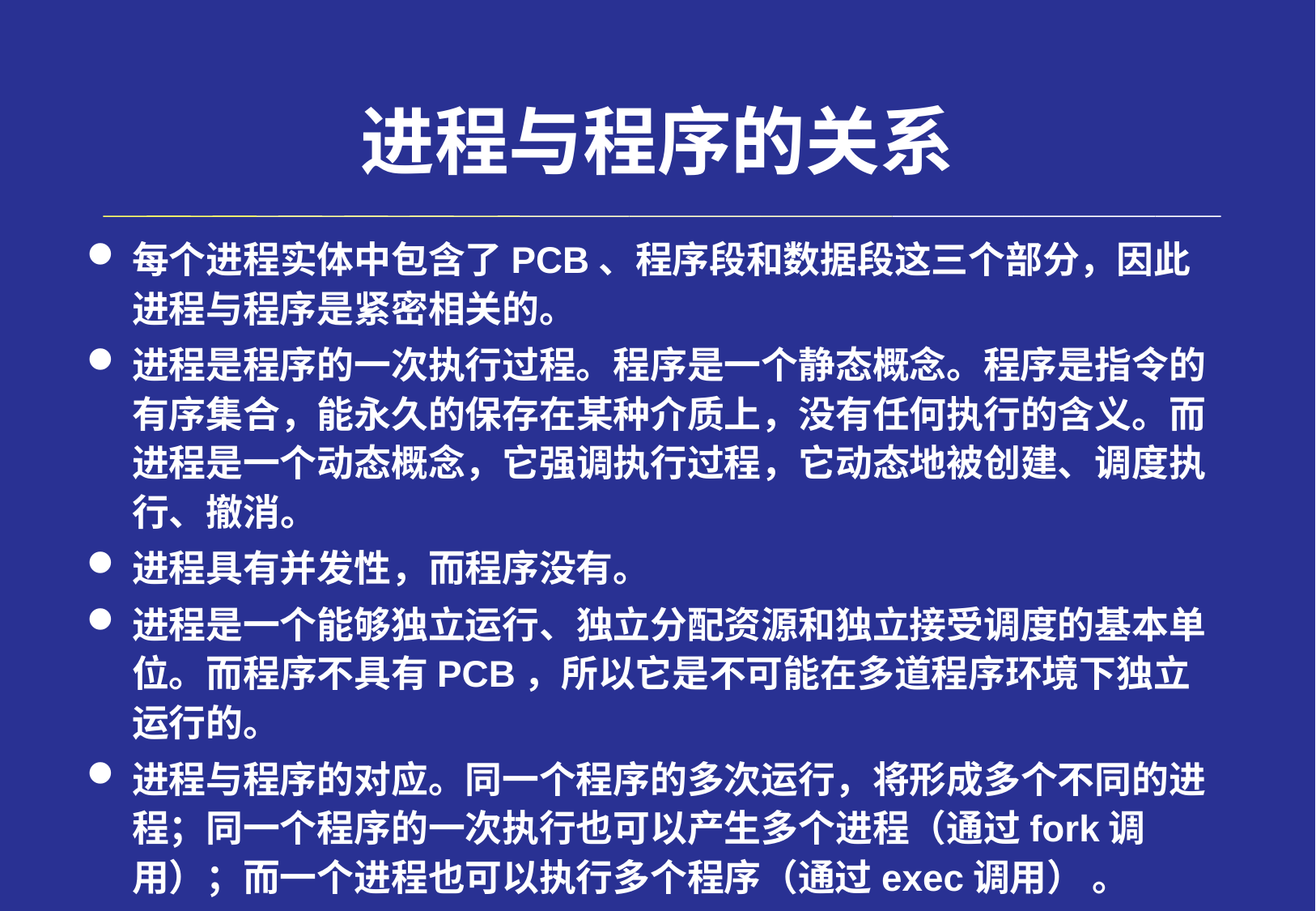

# 进程与程序的关系
每个进程实体中包含了PCB、程序段和数据段这三个部分，因此进程与程序是紧密相关的。
进程是程序的一次执行过程。程序是一个静态概念。程序是指令的有序集合，能永久的保存在某种介质上，没有任何执行的含义。而进程是一个动态概念，它强调执行过程，它动态地被创建、调度执行、撤消。
进程具有并发性，而程序没有。
进程是一个能够独立运行、独立分配资源和独立接受调度的基本单位。而程序不具有PCB，所以它是不可能在多道程序环境下独立运行的。
进程与程序的对应。同一个程序的多次运行，将形成多个不同的进程；同一个程序的一次执行也可以产生多个进程（通过fork调用）；而一个进程也可以执行多个程序（通过exec调用） 。